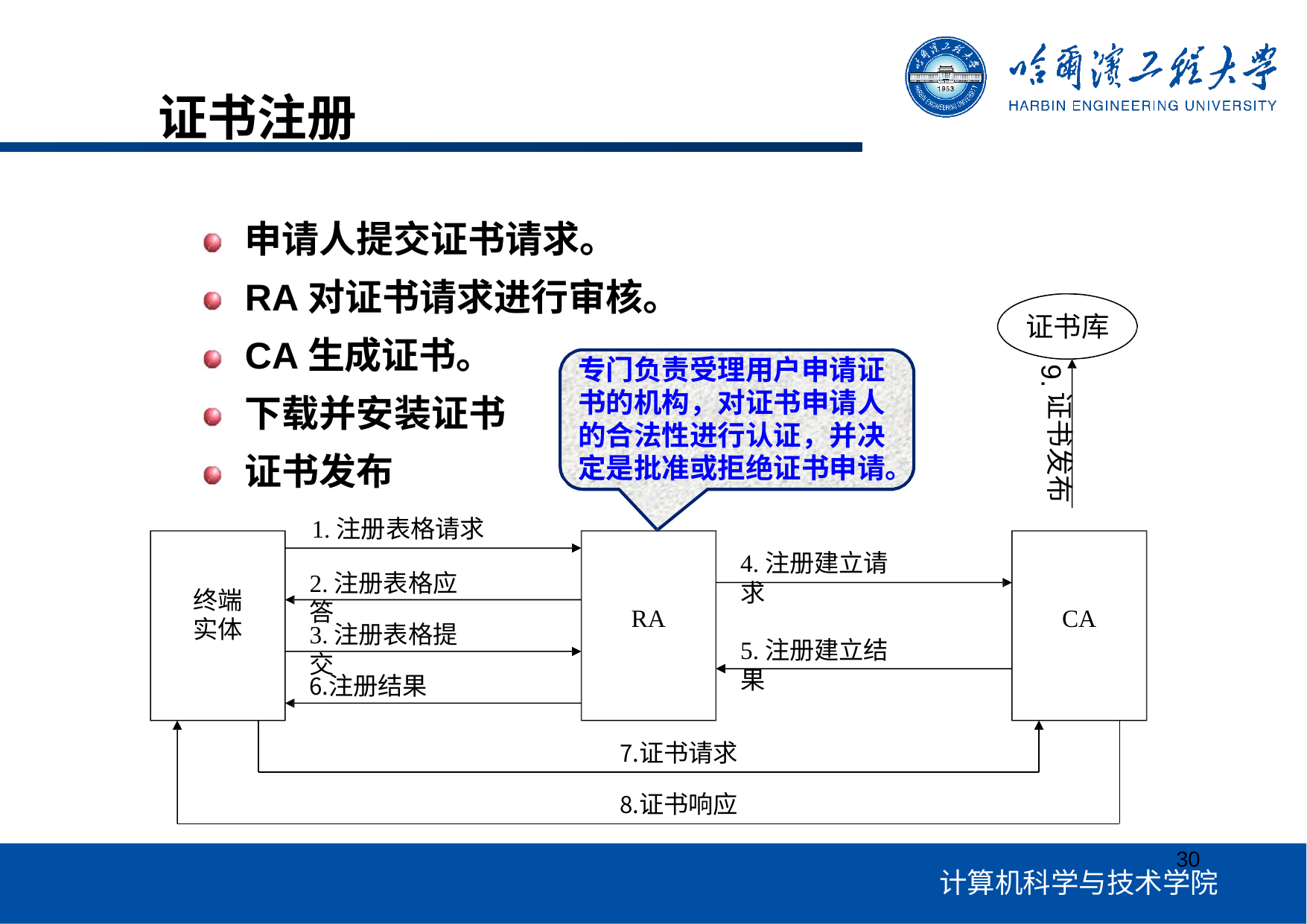

# 证书注册
申请人提交证书请求。
RA对证书请求进行审核。

证书库
CA生成证书。 下载并安装证书 证书发布
1.注册表格请求

专门负责受理用户申请证 书的机构，对证书申请人 的合法性进行认证，并决 定是批准或拒绝证书申请。

9.
证书发布

4.注册建立请求
2.注册表格应答

终端 实体

RA
CA
3.注册表格提交
5.注册建立结果

注册结果

证书请求
证书响应

30